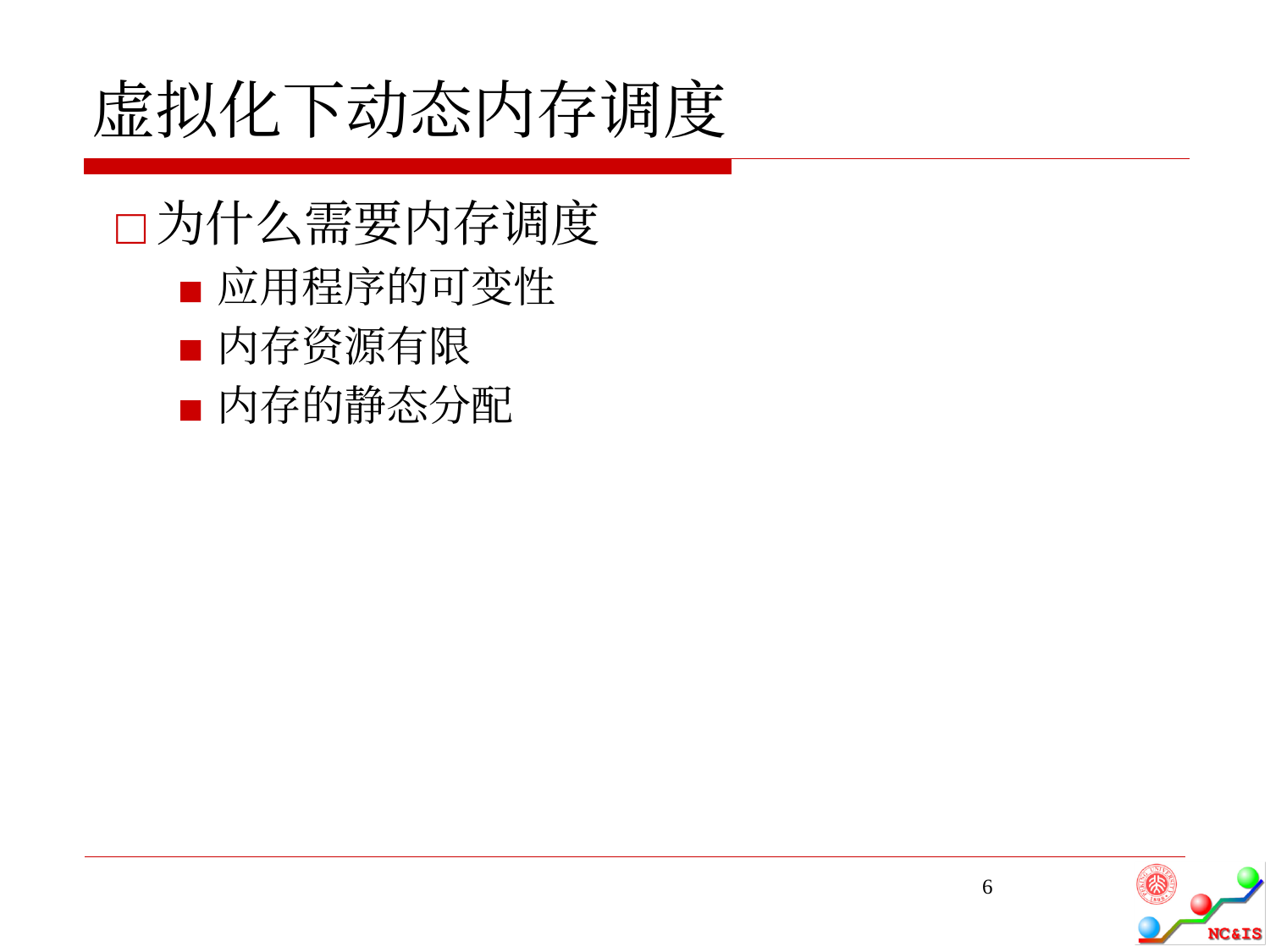

# 虚拟化下动态内存调度
为什么需要内存调度
应用程序的可变性
内存资源有限
内存的静态分配

6